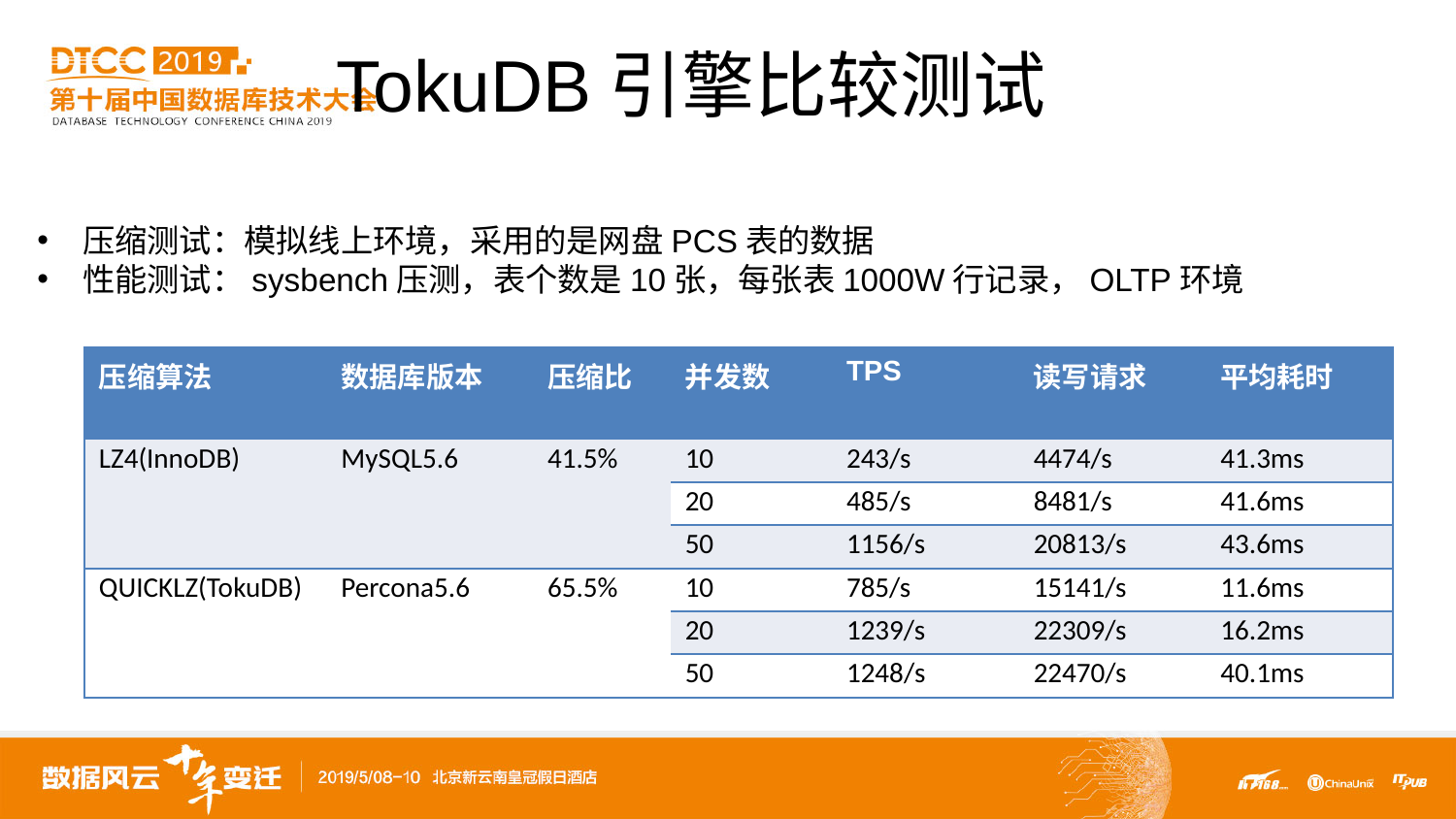

# TokuDB引擎比较测试
压缩测试：模拟线上环境，采用的是网盘PCS表的数据
性能测试：sysbench压测，表个数是10张，每张表1000W行记录，OLTP环境
| 压缩算法 | 数据库版本 | 压缩比 | 并发数 | TPS | 读写请求 | 平均耗时 |
| --- | --- | --- | --- | --- | --- | --- |
| LZ4(InnoDB) | MySQL5.6 | 41.5% | 10 | 243/s | 4474/s | 41.3ms |
|  |  |  | 20 | 485/s | 8481/s | 41.6ms |
|  |  |  | 50 | 1156/s | 20813/s | 43.6ms |
| QUICKLZ(TokuDB) | Percona5.6 | 65.5% | 10 | 785/s | 15141/s | 11.6ms |
|  |  |  | 20 | 1239/s | 22309/s | 16.2ms |
|  |  |  | 50 | 1248/s | 22470/s | 40.1ms |